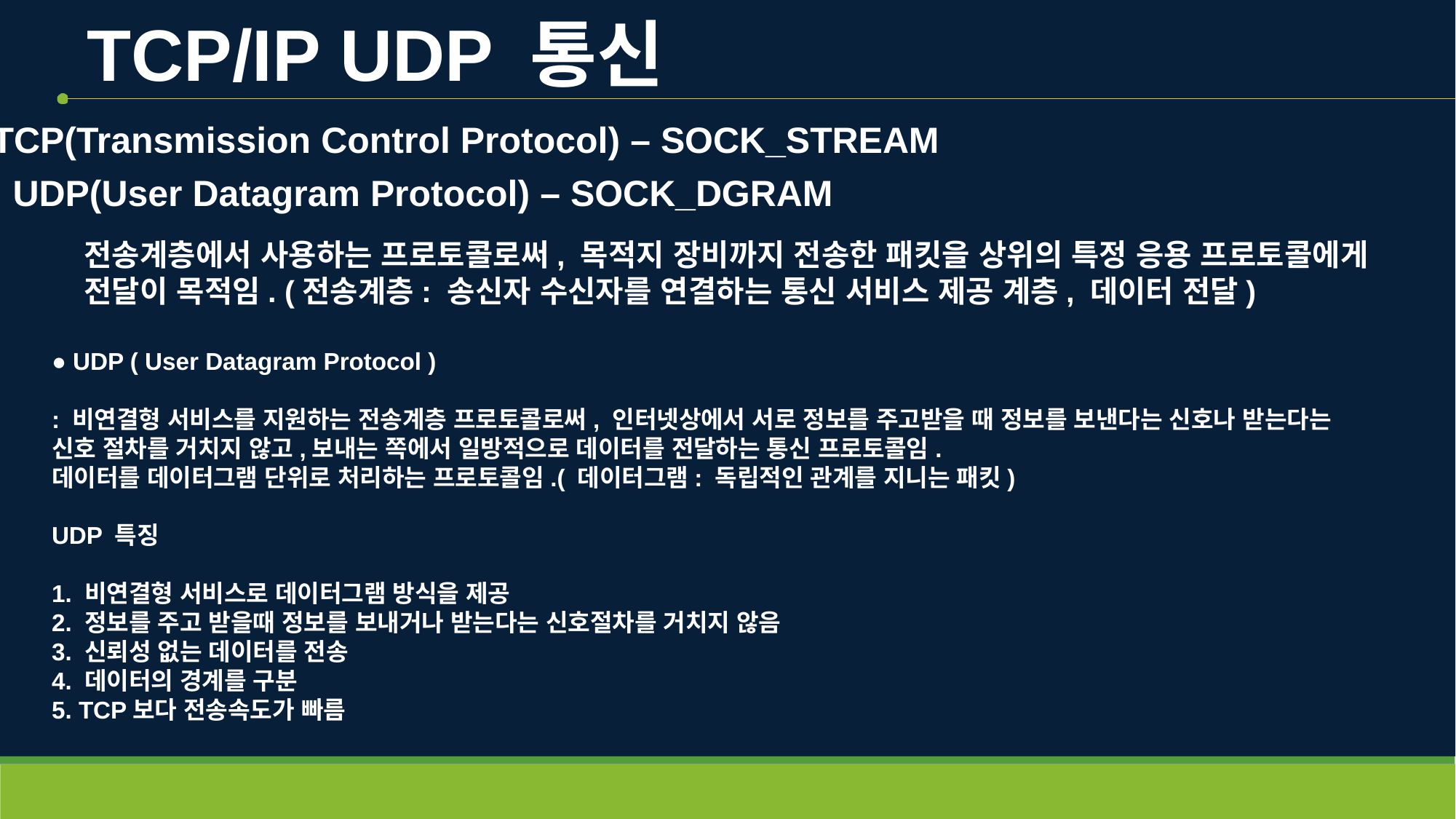

# TCP/IP UDP 통신

TCP(Transmission Control Protocol) – SOCK_STREAM
UDP(User Datagram Protocol) – SOCK_DGRAM
전송계층에서 사용하는 프로토콜로써, 목적지 장비까지 전송한 패킷을 상위의 특정 응용 프로토콜에게 전달이 목적임. (전송계층: 송신자 수신자를 연결하는 통신 서비스 제공 계층, 데이터 전달)
● UDP ( User Datagram Protocol )

: 비연결형 서비스를 지원하는 전송계층 프로토콜로써, 인터넷상에서 서로 정보를 주고받을 때 정보를 보낸다는 신호나 받는다는 신호 절차를 거치지 않고,보내는 쪽에서 일방적으로 데이터를 전달하는 통신 프로토콜임.
데이터를 데이터그램 단위로 처리하는 프로토콜임.( 데이터그램: 독립적인 관계를 지니는 패킷)

UDP 특징

1. 비연결형 서비스로 데이터그램 방식을 제공
2. 정보를 주고 받을때 정보를 보내거나 받는다는 신호절차를 거치지 않음
3. 신뢰성 없는 데이터를 전송
4. 데이터의 경계를 구분
5. TCP보다 전송속도가 빠름